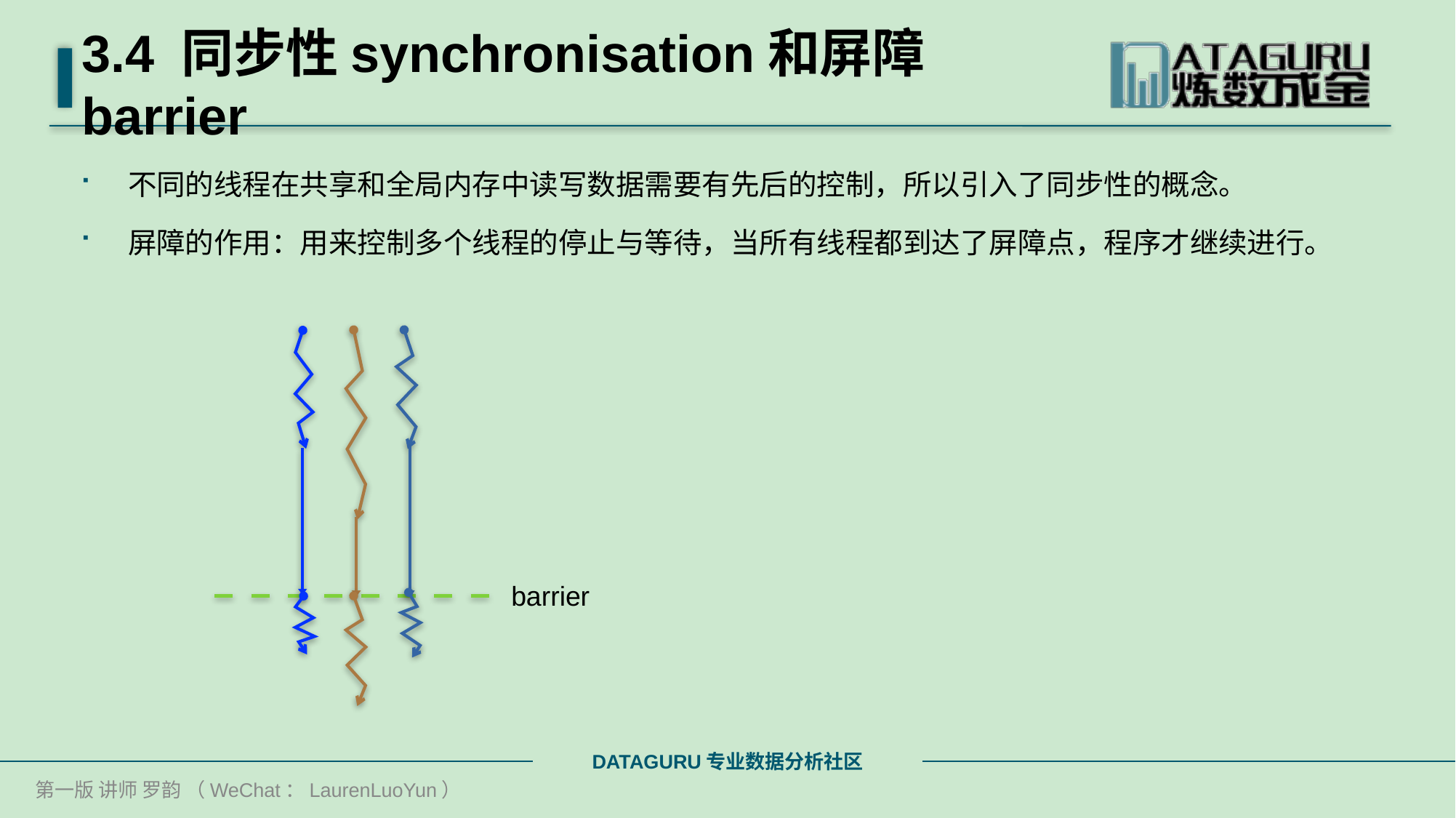

# 3.4 同步性synchronisation和屏障barrier
不同的线程在共享和全局内存中读写数据需要有先后的控制，所以引入了同步性的概念。
屏障的作用：用来控制多个线程的停止与等待，当所有线程都到达了屏障点，程序才继续进行。

barrier